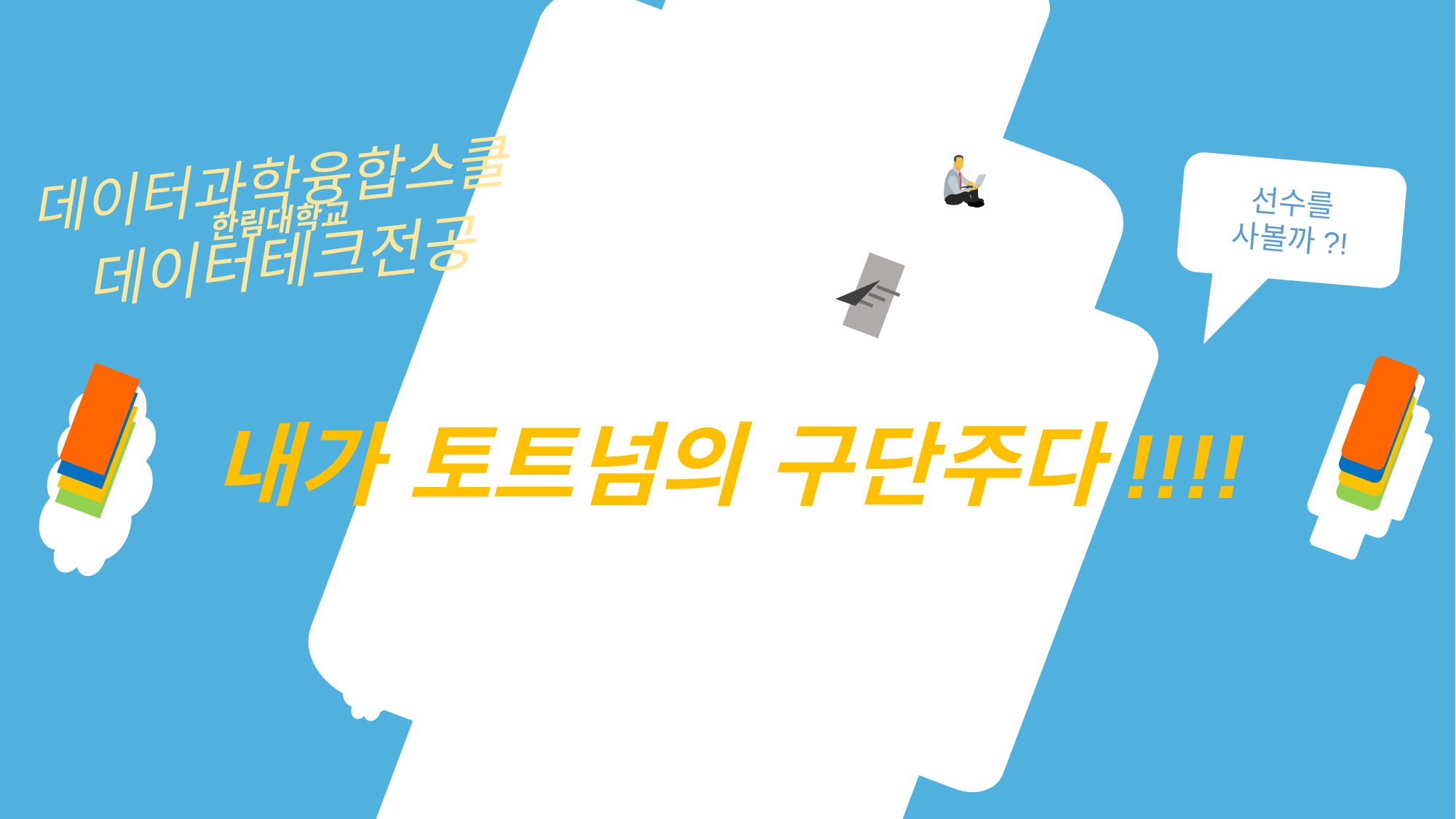

데이터과학융합스쿨
한림대학교
데이터테크전공

선수를
사볼까?!

내가 토트넘의 구단주다!!!!